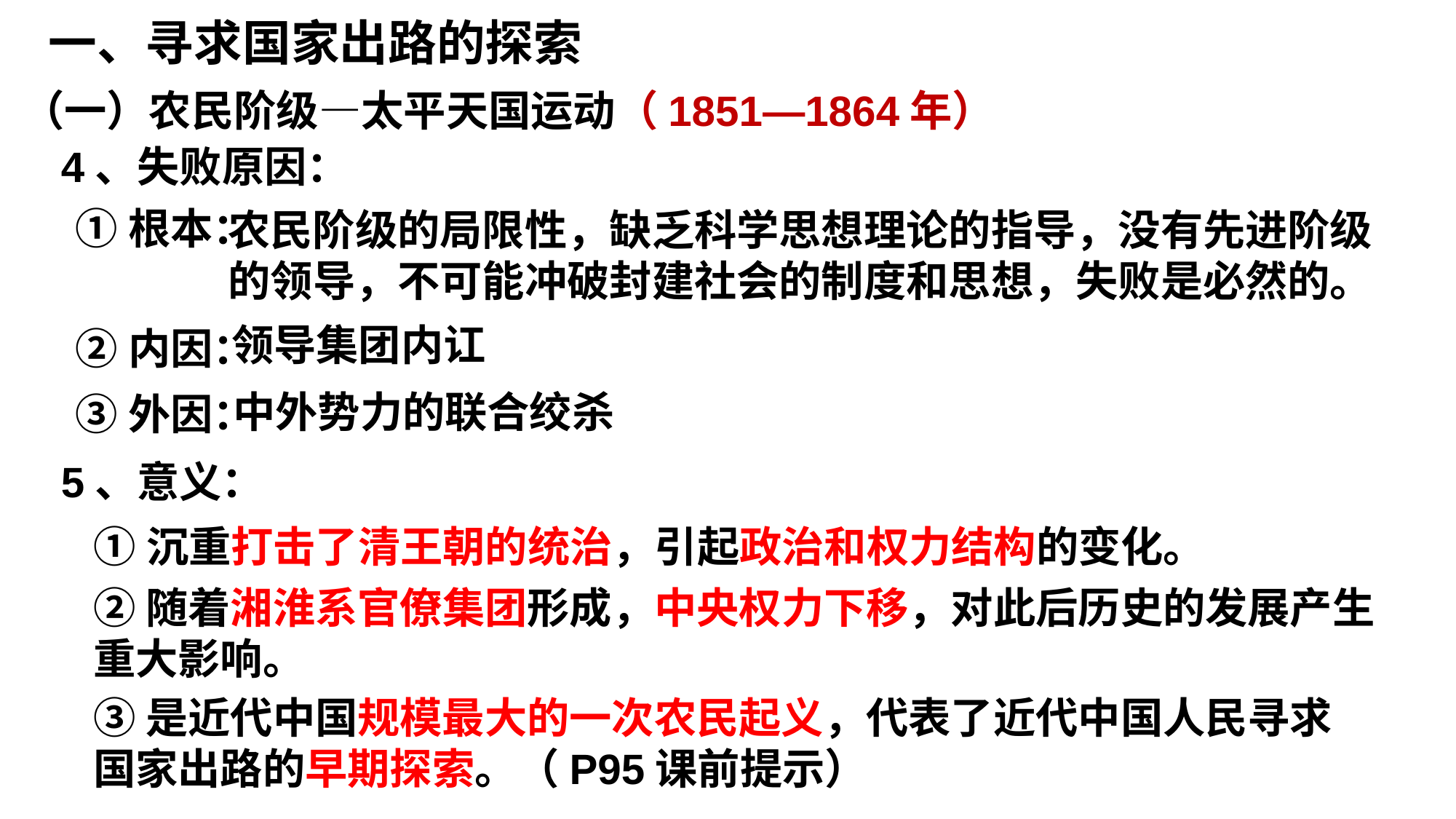

一、寻求国家出路的探索
（一）农民阶级—太平天国运动（1851—1864年）
4、失败原因：
①根本：
农民阶级的局限性，缺乏科学思想理论的指导，没有先进阶级的领导，不可能冲破封建社会的制度和思想，失败是必然的。
领导集团内讧
②内因：
中外势力的联合绞杀
③外因：
5、意义：
①沉重打击了清王朝的统治，引起政治和权力结构的变化。
②随着湘淮系官僚集团形成，中央权力下移，对此后历史的发展产生重大影响。
③是近代中国规模最大的一次农民起义，代表了近代中国人民寻求国家出路的早期探索。（P95课前提示）